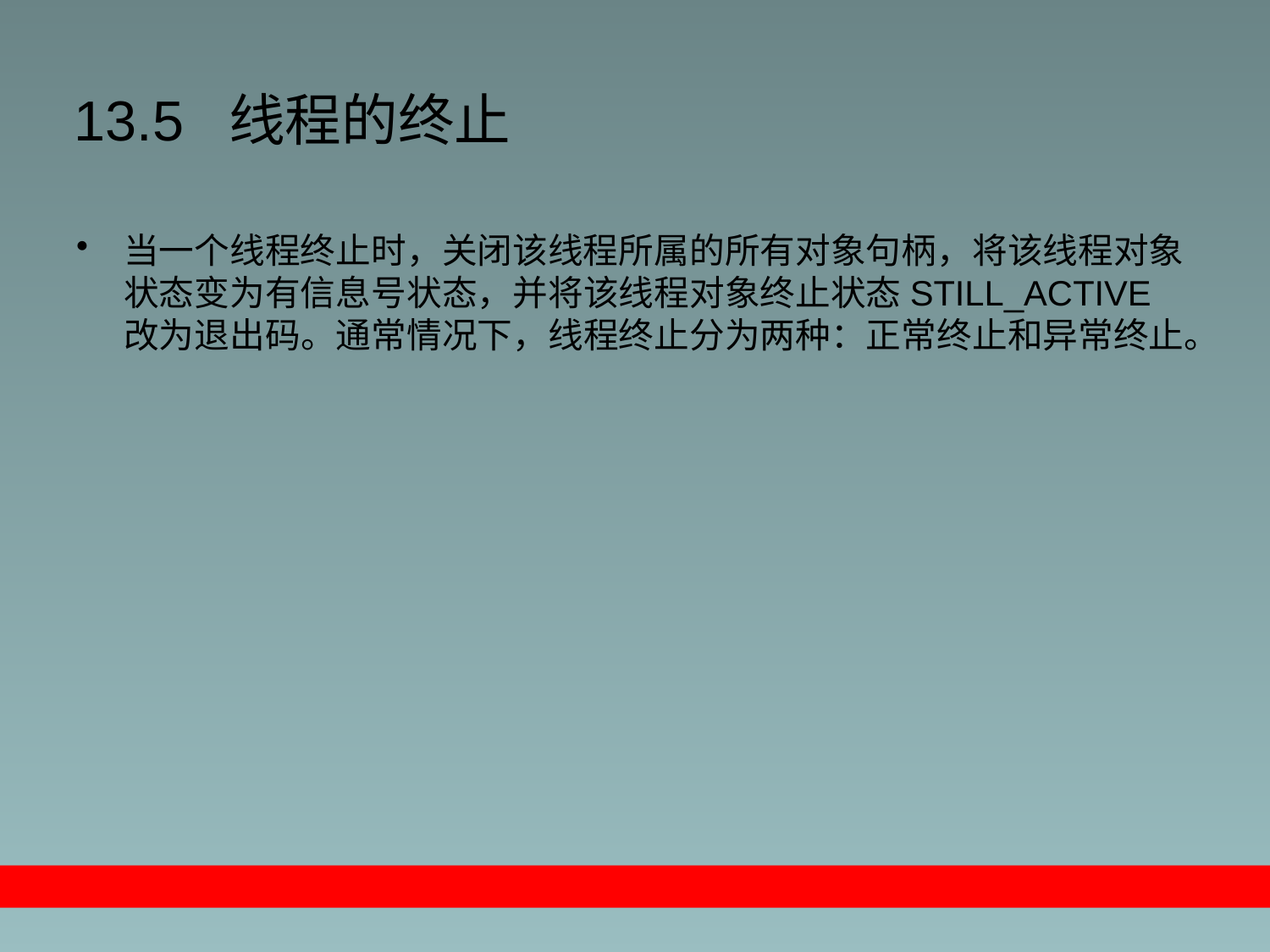

# 13.5  线程的终止
当一个线程终止时，关闭该线程所属的所有对象句柄，将该线程对象状态变为有信息号状态，并将该线程对象终止状态STILL_ACTIVE改为退出码。通常情况下，线程终止分为两种：正常终止和异常终止。